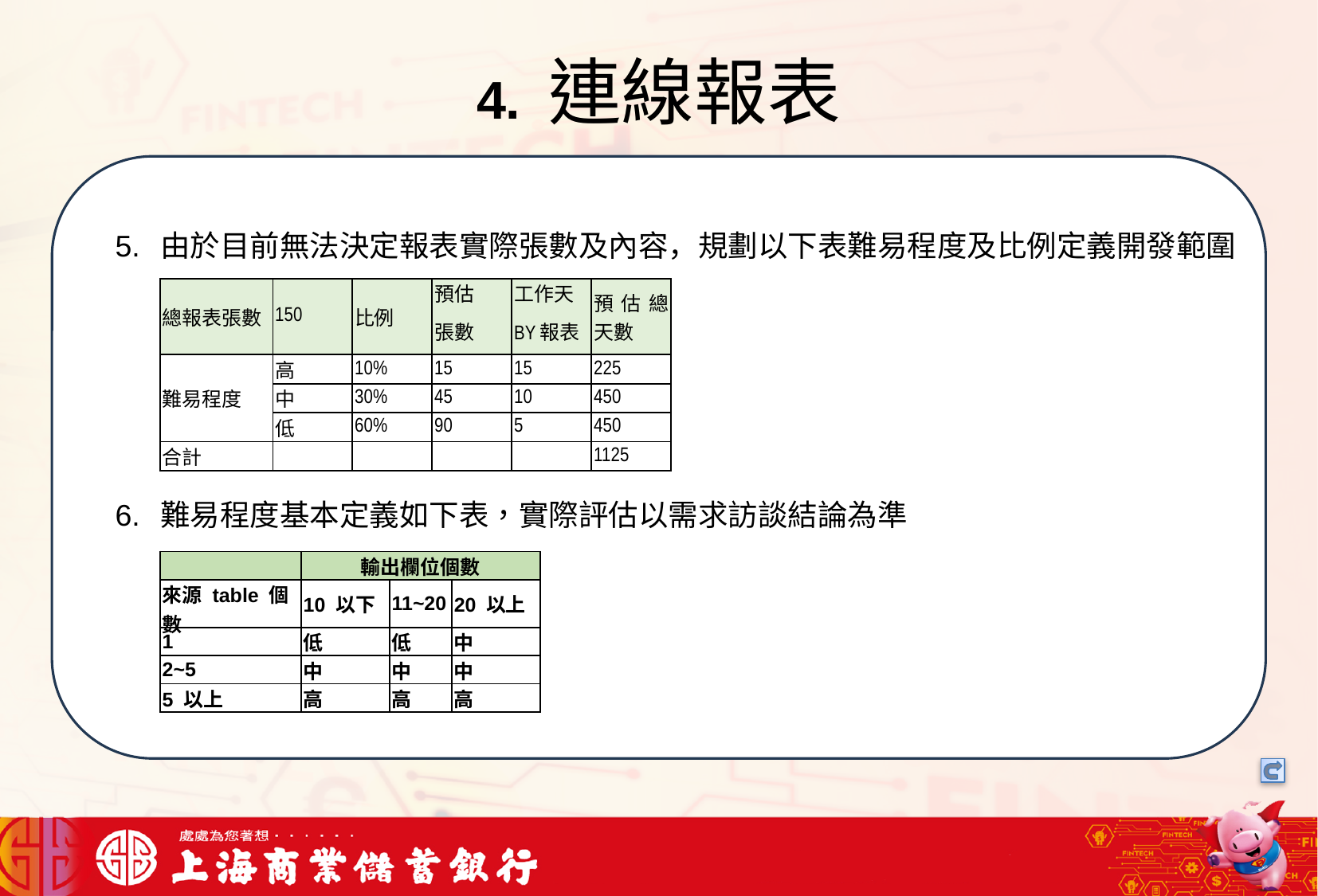

# 4. 連線報表
我們可以將信用卡相關資料存在一個檔案中，將這些檔案中的文字進行詞向量的轉換，把文字轉成數字向量存在向量資料庫中，透過檢索器在向量資料庫搜尋與用戶問題最接近的資訊，透過生成器，生成最合適的答案回覆用戶
由於目前無法決定報表實際張數及內容，規劃以下表難易程度及比例定義開發範圍

難易程度基本定義如下表，實際評估以需求訪談結論為準

| 總報表張數 | 150 | 比例 | 預估 | 工作天 | 預估總天數 |
| --- | --- | --- | --- | --- | --- |
|  |  |  | 張數 | BY報表 |  |
| 難易程度 | 高 | 10% | 15 | 15 | 225 |
|  | 中 | 30% | 45 | 10 | 450 |
|  | 低 | 60% | 90 | 5 | 450 |
| 合計 |  |  |  |  | 1125 |

|  | 輸出欄位個數 |  |  |
| --- | --- | --- | --- |
| 來源 table 個數 | 10 以下 | 11~20 | 20 以上 |
| 1 | 低 | 低 | 中 |
| 2~5 | 中 | 中 | 中 |
| 5 以上 | 高 | 高 | 高 |